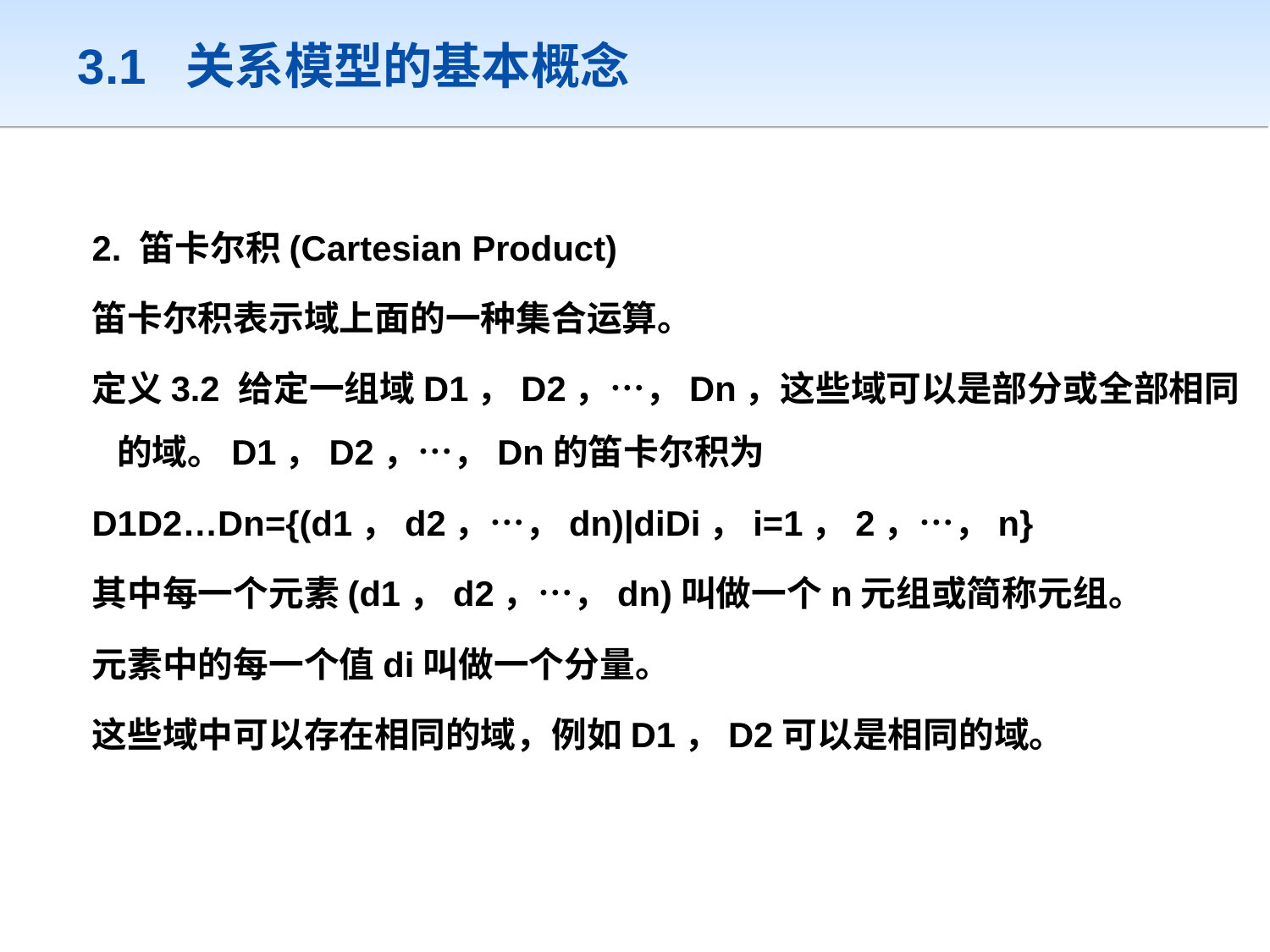

# 3.1  关系模型的基本概念
2. 笛卡尔积(Cartesian Product)
笛卡尔积表示域上面的一种集合运算。
定义3.2 给定一组域D1，D2，…，Dn，这些域可以是部分或全部相同的域。D1，D2，…，Dn的笛卡尔积为
D1D2…Dn={(d1，d2，…，dn)|diDi，i=1，2，…，n}
其中每一个元素(d1，d2，…，dn)叫做一个n元组或简称元组。
元素中的每一个值di叫做一个分量。
这些域中可以存在相同的域，例如D1，D2可以是相同的域。